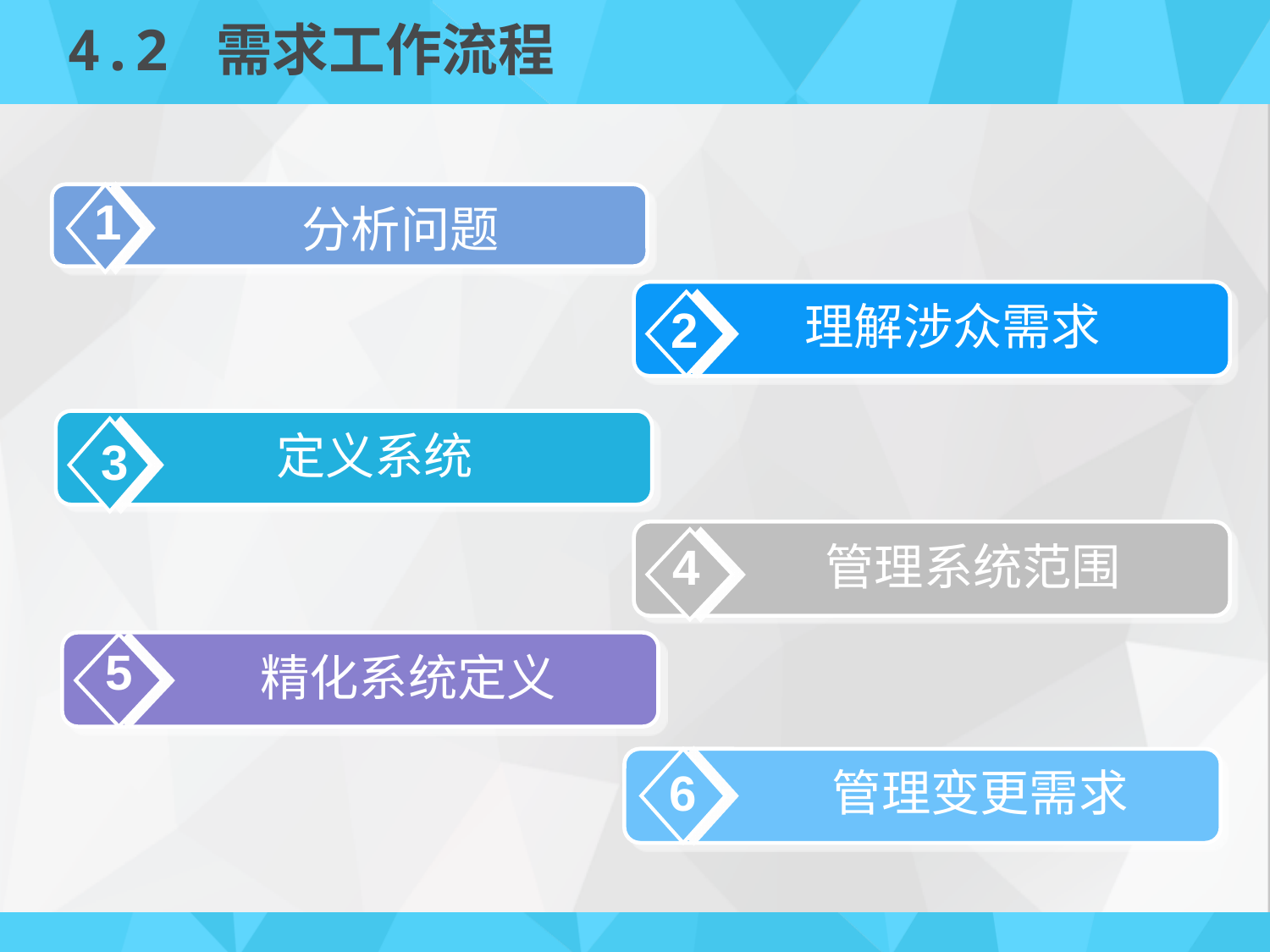

# 4.2 需求工作流程

1
分析问题

理解涉众需求

2

定义系统
3

4

管理系统范围

5

精化系统定义

6
管理变更需求